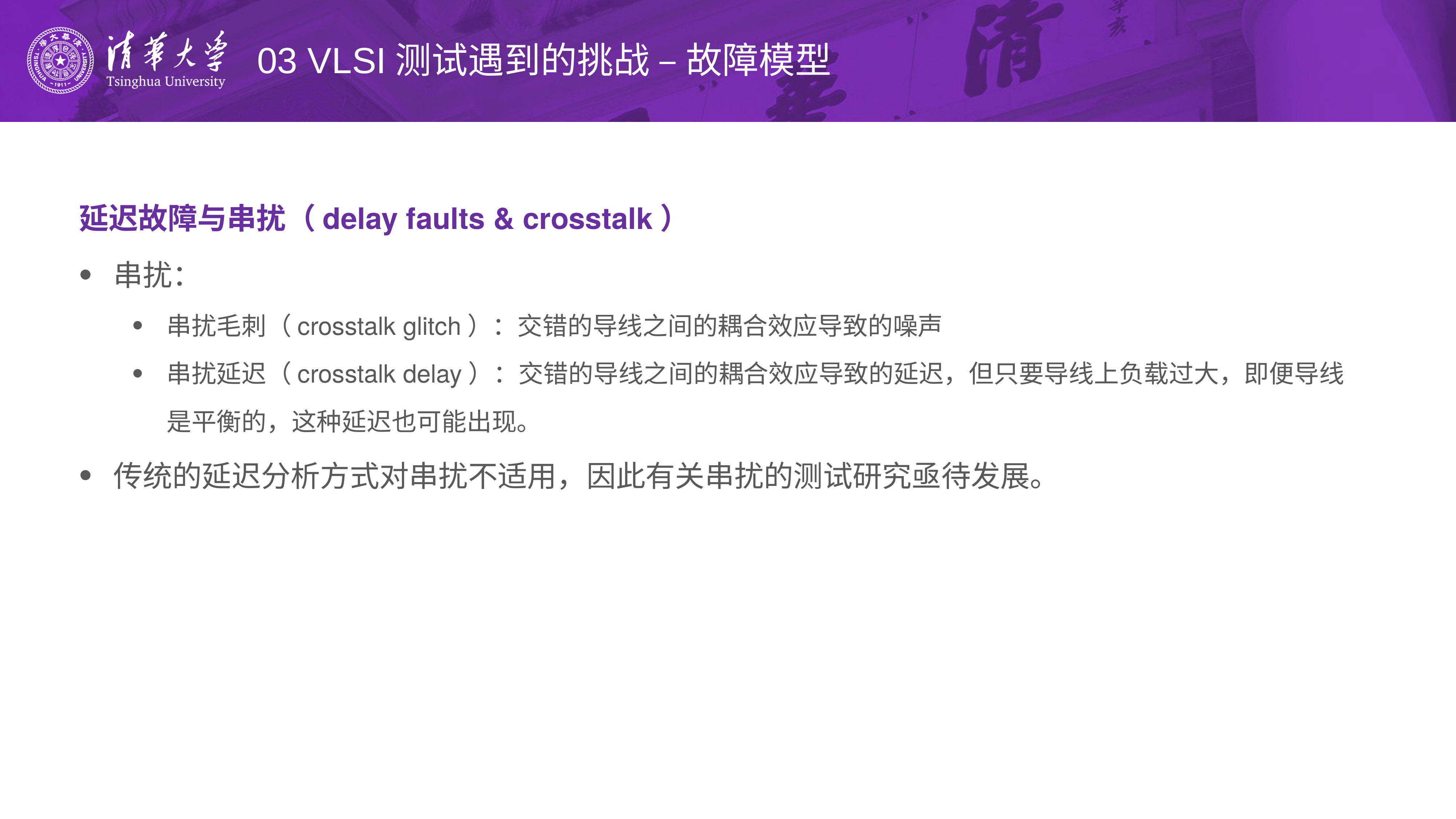

# 03 VLSI测试遇到的挑战 – 故障模型
延迟故障与串扰（delay faults & crosstalk）
串扰：
串扰毛刺（crosstalk glitch）：交错的导线之间的耦合效应导致的噪声
串扰延迟（crosstalk delay）：交错的导线之间的耦合效应导致的延迟，但只要导线上负载过大，即便导线是平衡的，这种延迟也可能出现。
传统的延迟分析方式对串扰不适用，因此有关串扰的测试研究亟待发展。